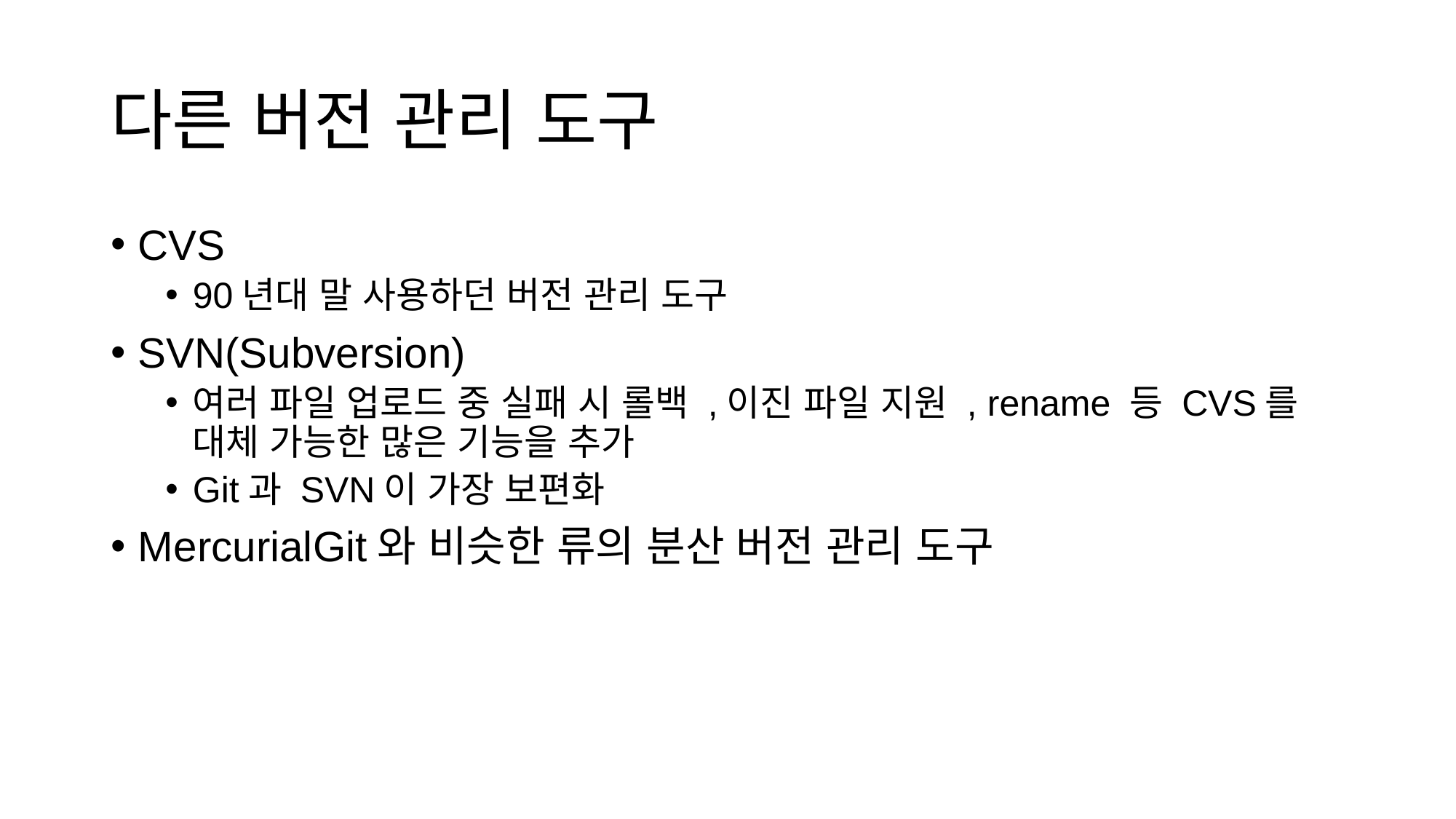

# 다른 버전 관리 도구
CVS
90년대 말 사용하던 버전 관리 도구
SVN(Subversion)
여러 파일 업로드 중 실패 시 롤백 ,이진 파일 지원 , rename 등 CVS를 대체 가능한 많은 기능을 추가
Git과 SVN이 가장 보편화
MercurialGit와 비슷한 류의 분산 버전 관리 도구